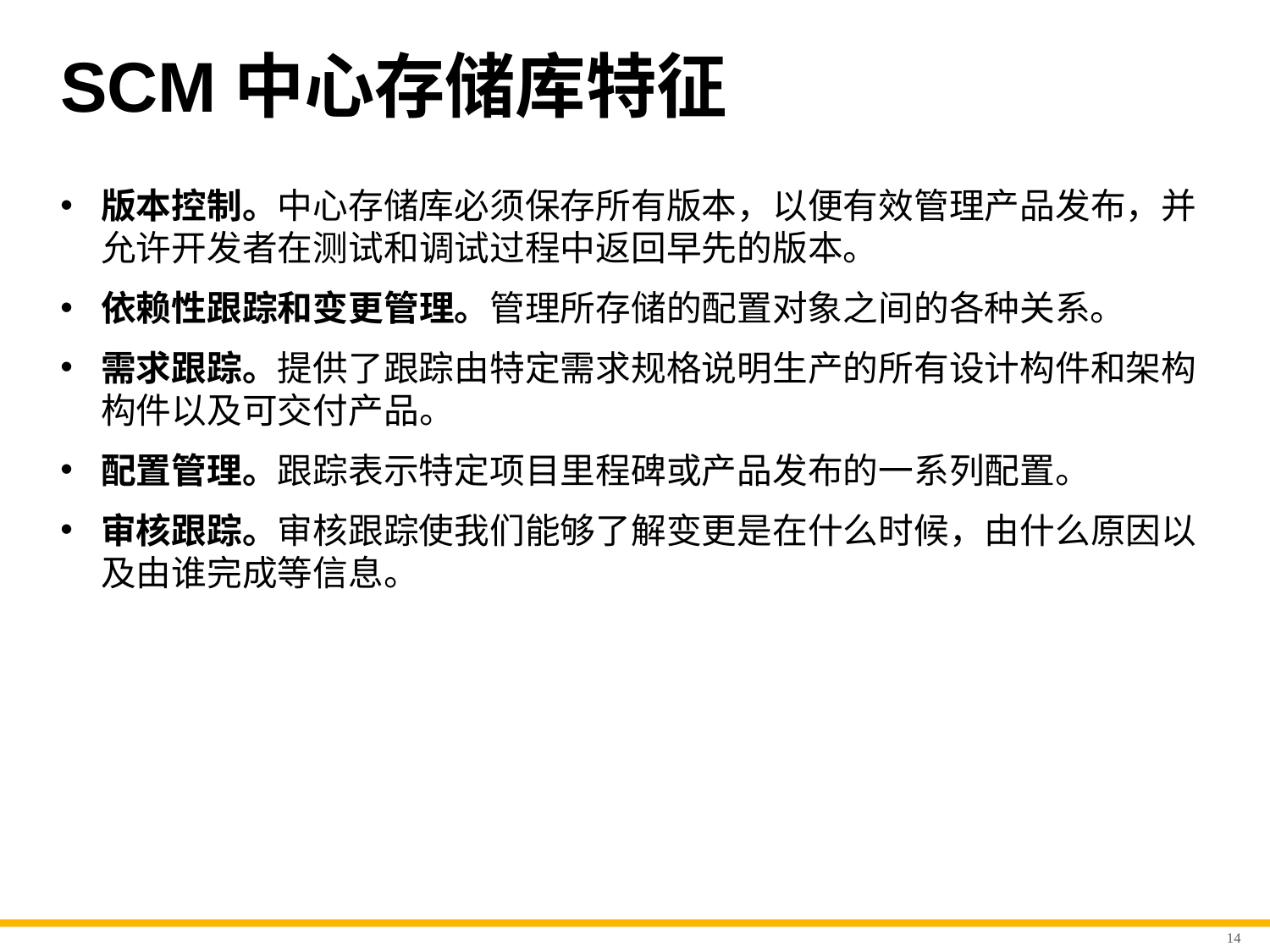

# SCM中心存储库特征
版本控制。中心存储库必须保存所有版本，以便有效管理产品发布，并允许开发者在测试和调试过程中返回早先的版本。
依赖性跟踪和变更管理。管理所存储的配置对象之间的各种关系。
需求跟踪。提供了跟踪由特定需求规格说明生产的所有设计构件和架构构件以及可交付产品。
配置管理。跟踪表示特定项目里程碑或产品发布的一系列配置。
审核跟踪。审核跟踪使我们能够了解变更是在什么时候，由什么原因以及由谁完成等信息。
14